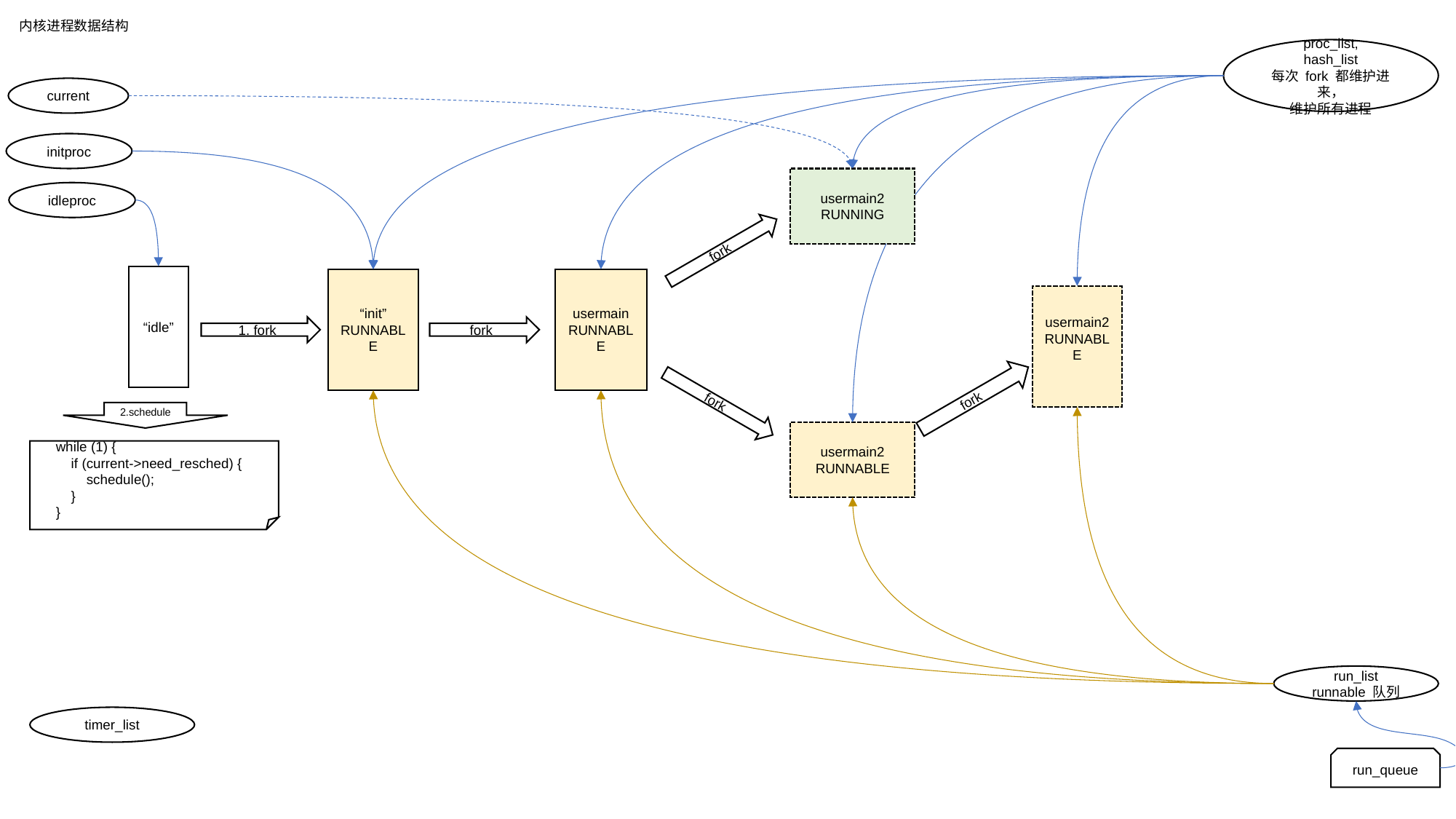

内核进程数据结构
proc_list,
hash_list
每次 fork 都维护进来，
维护所有进程
current
initproc
usermain2
RUNNING
idleproc
fork
“idle”
“init”
RUNNABLE
usermain
RUNNABLE
usermain2
RUNNABLE

1. fork
fork
fork
fork
2.schedule
usermain2
RUNNABLE
    while (1) {
        if (current->need_resched) {
            schedule();
        }
    }
run_list
runnable 队列
timer_list
run_queue